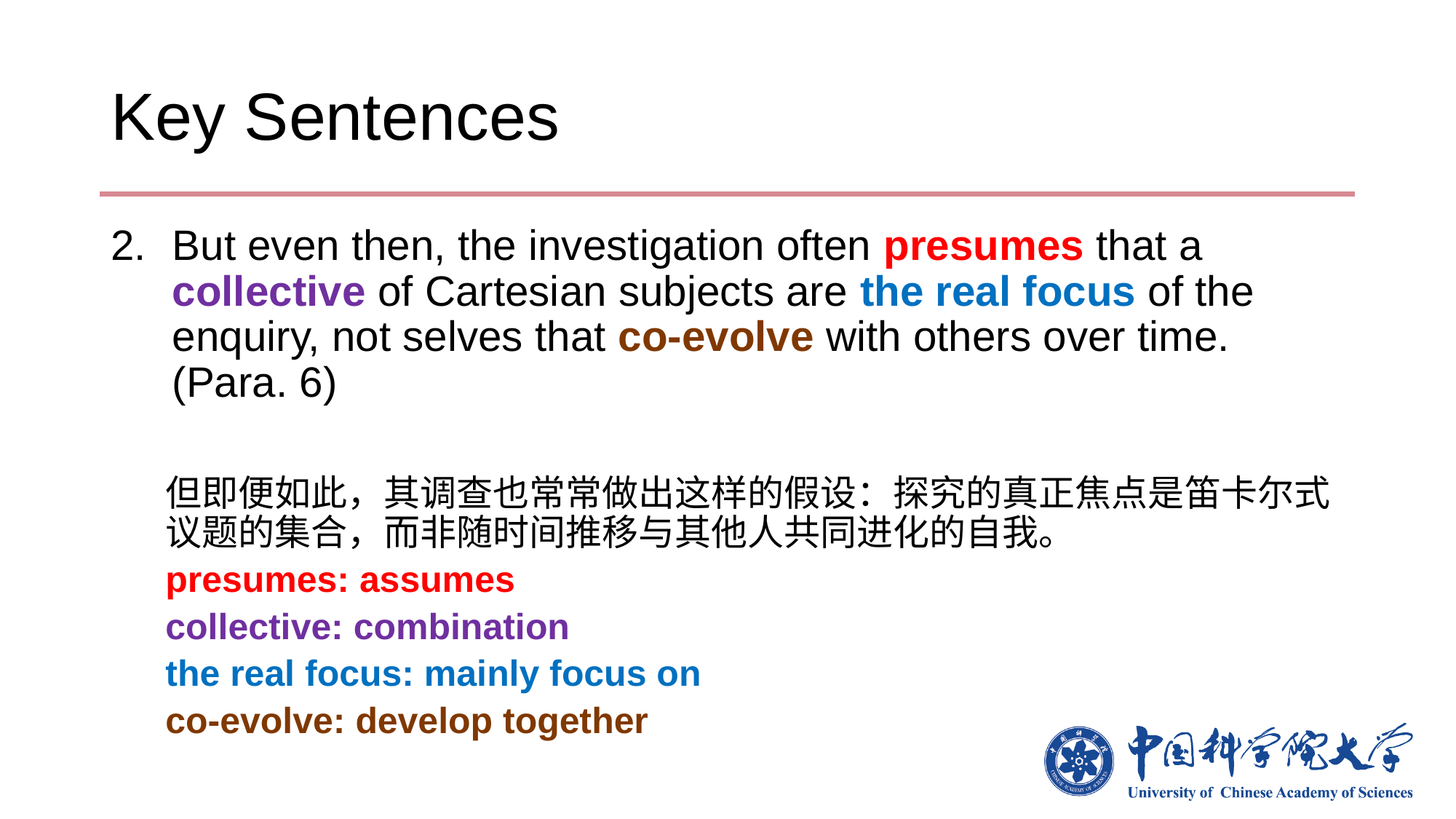

# Key Sentences
But even then, the investigation often presumes that a collective of Cartesian subjects are the real focus of the enquiry, not selves that co-evolve with others over time. (Para. 6)

但即便如此，其调查也常常做出这样的假设：探究的真正焦点是笛卡尔式议题的集合，而非随时间推移与其他人共同进化的自我。
presumes: assumes
collective: combination
the real focus: mainly focus on
co-evolve: develop together